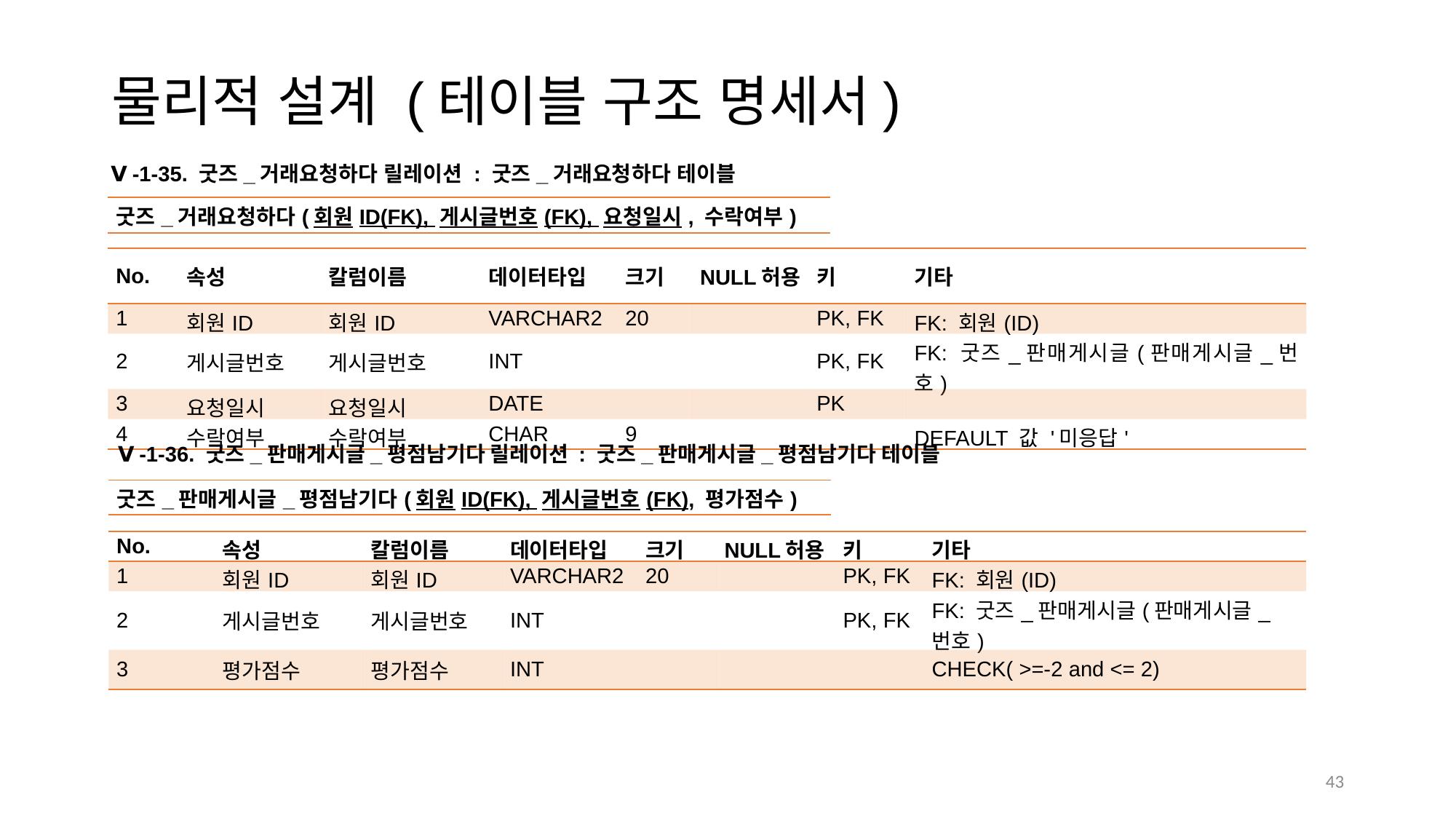

물리적 설계 (테이블 구조 명세서)
Ⅴ-1-35. 굿즈_거래요청하다 릴레이션 : 굿즈_거래요청하다 테이블
| 굿즈\_거래요청하다(회원ID(FK), 게시글번호(FK), 요청일시, 수락여부) |
| --- |
| No. | 속성 | 칼럼이름 | 데이터타입 | 크기 | NULL허용 | 키 | 기타 |
| --- | --- | --- | --- | --- | --- | --- | --- |
| 1 | 회원ID | 회원ID | VARCHAR2 | 20 |  | PK, FK | FK: 회원(ID) |
| 2 | 게시글번호 | 게시글번호 | INT |  |  | PK, FK | FK: 굿즈\_판매게시글(판매게시글\_번호) |
| 3 | 요청일시 | 요청일시 | DATE |  |  | PK |  |
| 4 | 수락여부 | 수락여부 | CHAR | 9 |  |  | DEFAULT 값 '미응답' |
 Ⅴ-1-36. 굿즈_판매게시글_평점남기다 릴레이션 : 굿즈_판매게시글_평점남기다 테이블
| 굿즈\_판매게시글\_평점남기다(회원ID(FK), 게시글번호(FK), 평가점수) |
| --- |
| No. | 속성 | 칼럼이름 | 데이터타입 | 크기 | NULL허용 | 키 | 기타 |
| --- | --- | --- | --- | --- | --- | --- | --- |
| 1 | 회원ID | 회원ID | VARCHAR2 | 20 |  | PK, FK | FK: 회원(ID) |
| 2 | 게시글번호 | 게시글번호 | INT |  |  | PK, FK | FK: 굿즈\_판매게시글(판매게시글\_번호) |
| 3 | 평가점수 | 평가점수 | INT |  |  |  | CHECK( >=-2 and <= 2) |
43